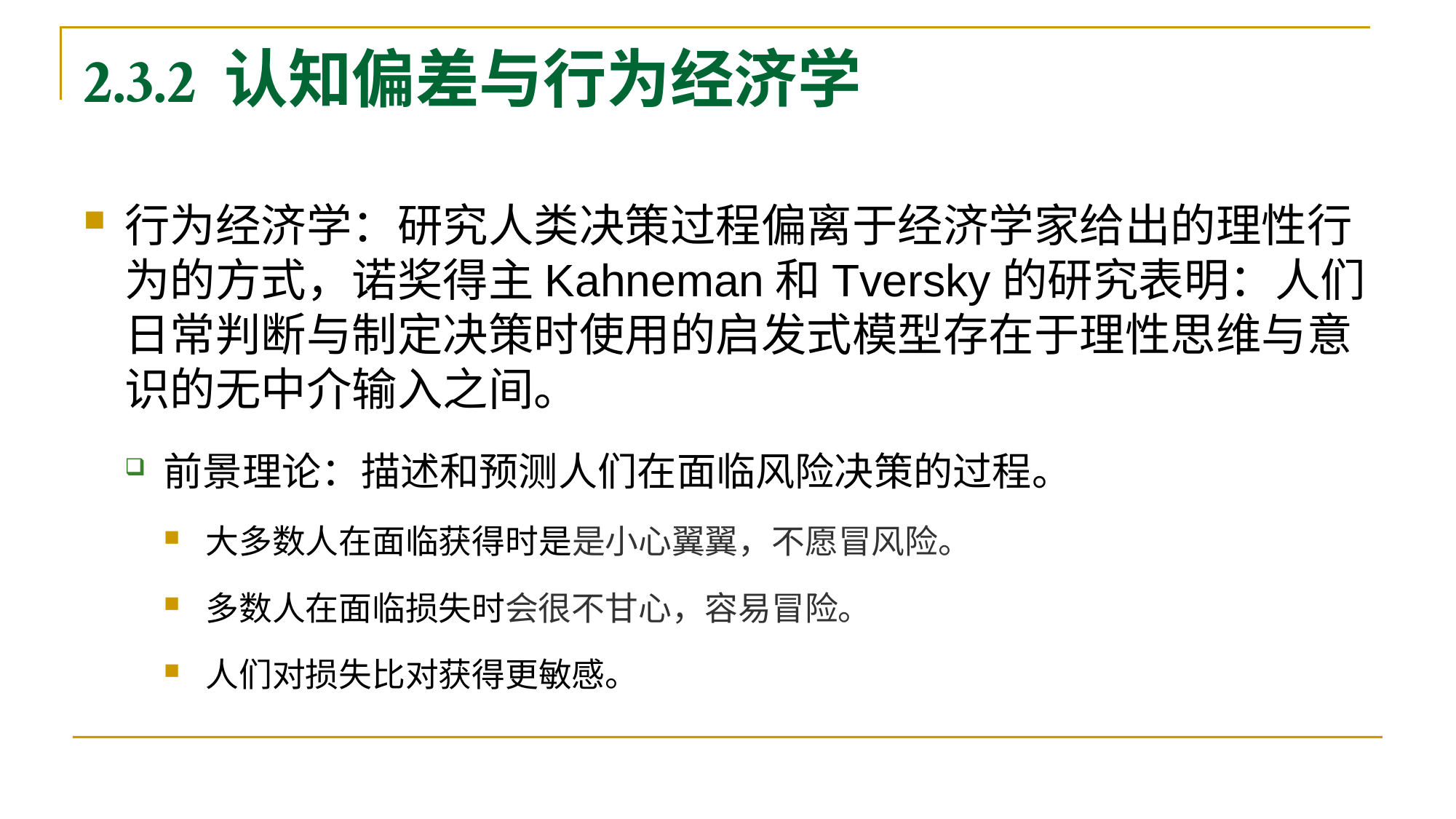

# 2.3.2 认知偏差与行为经济学
行为经济学：研究人类决策过程偏离于经济学家给出的理性行为的方式，诺奖得主Kahneman和Tversky的研究表明：人们日常判断与制定决策时使用的启发式模型存在于理性思维与意识的无中介输入之间。
前景理论：描述和预测人们在面临风险决策的过程。
大多数人在面临获得时是是小心翼翼，不愿冒风险。
多数人在面临损失时会很不甘心，容易冒险。
人们对损失比对获得更敏感。